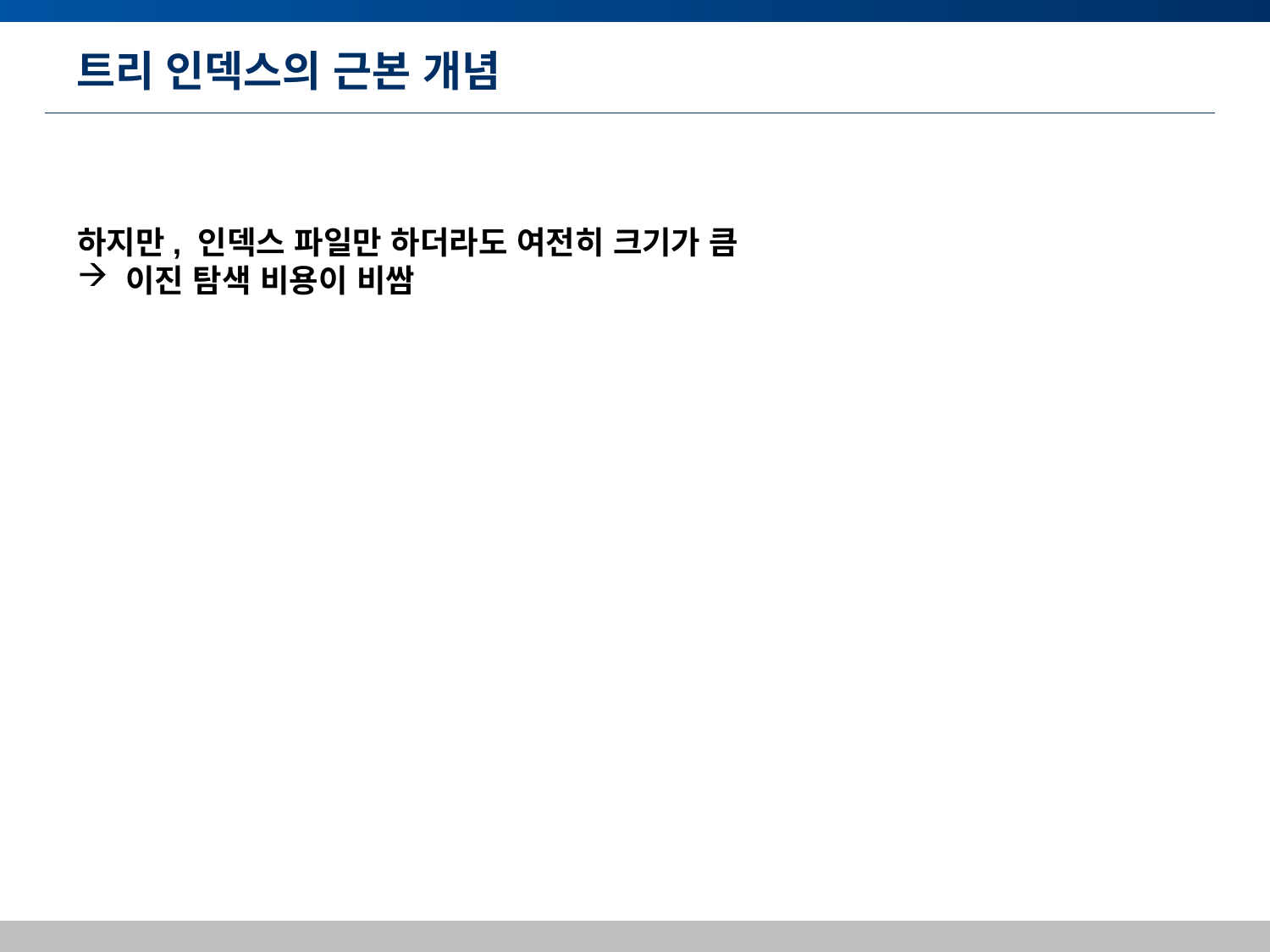

# 트리 인덱스의 근본 개념
하지만, 인덱스 파일만 하더라도 여전히 크기가 큼
 이진 탐색 비용이 비쌈